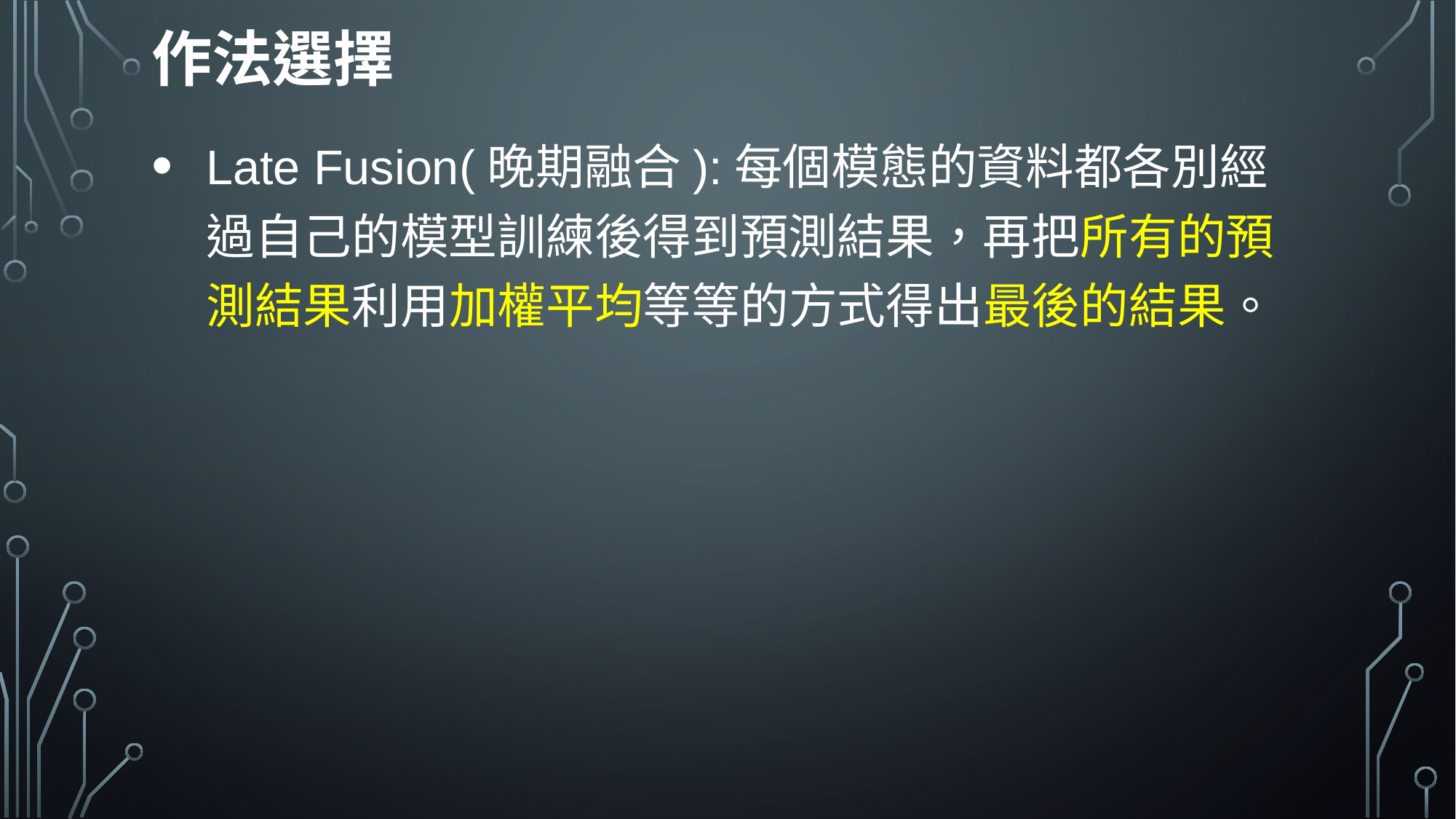

作法選擇
Late Fusion(晚期融合):每個模態的資料都各別經過自己的模型訓練後得到預測結果，再把所有的預測結果利用加權平均等等的方式得出最後的結果。